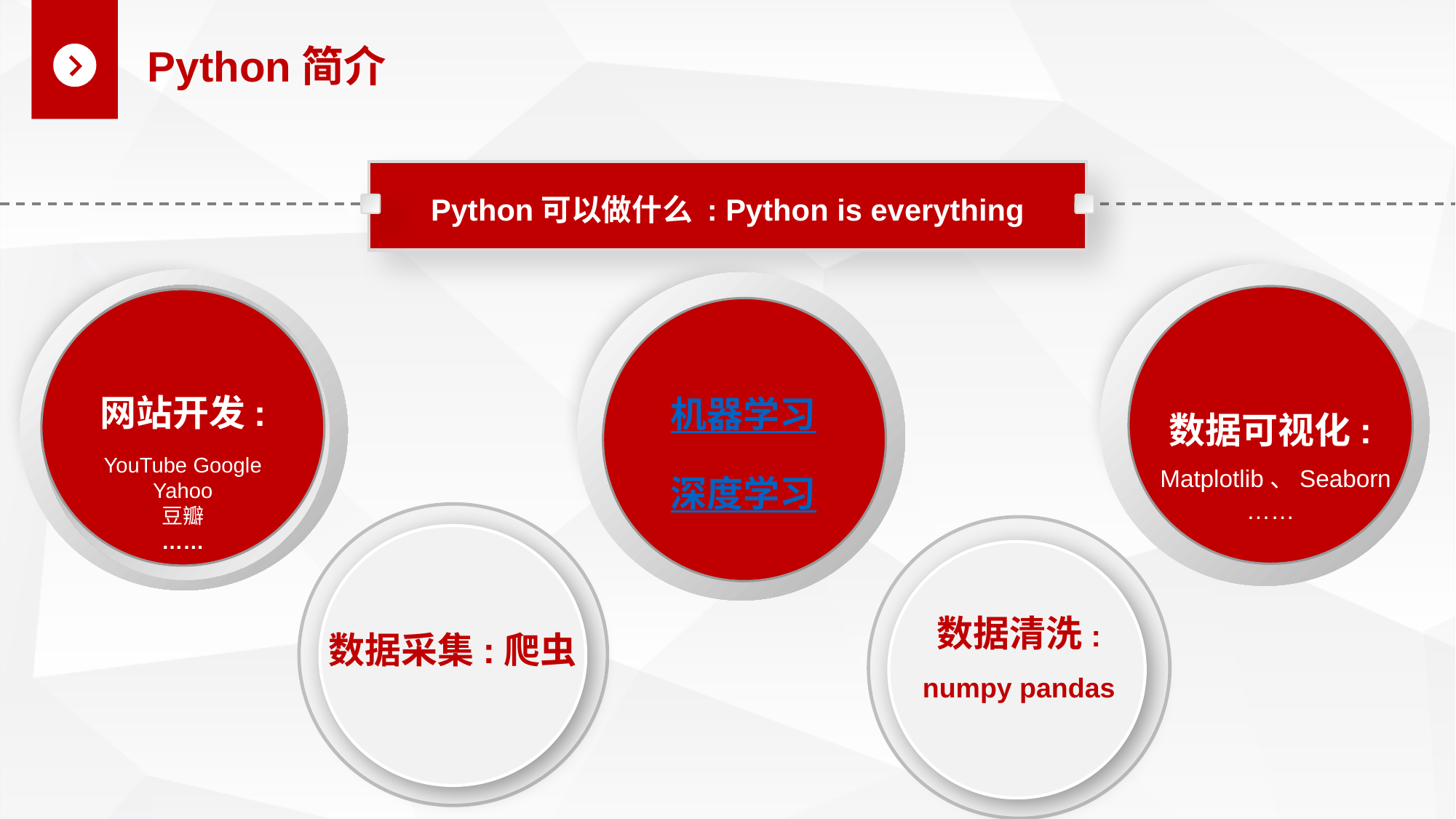

Python简介

Python可以做什么 : Python is everything

网站开发:

YouTube Google
Yahoo
豆瓣
……
数据可视化:
 Matplotlib、Seaborn
……

数据采集:爬虫

机器学习
深度学习

数据清洗:
numpy pandas